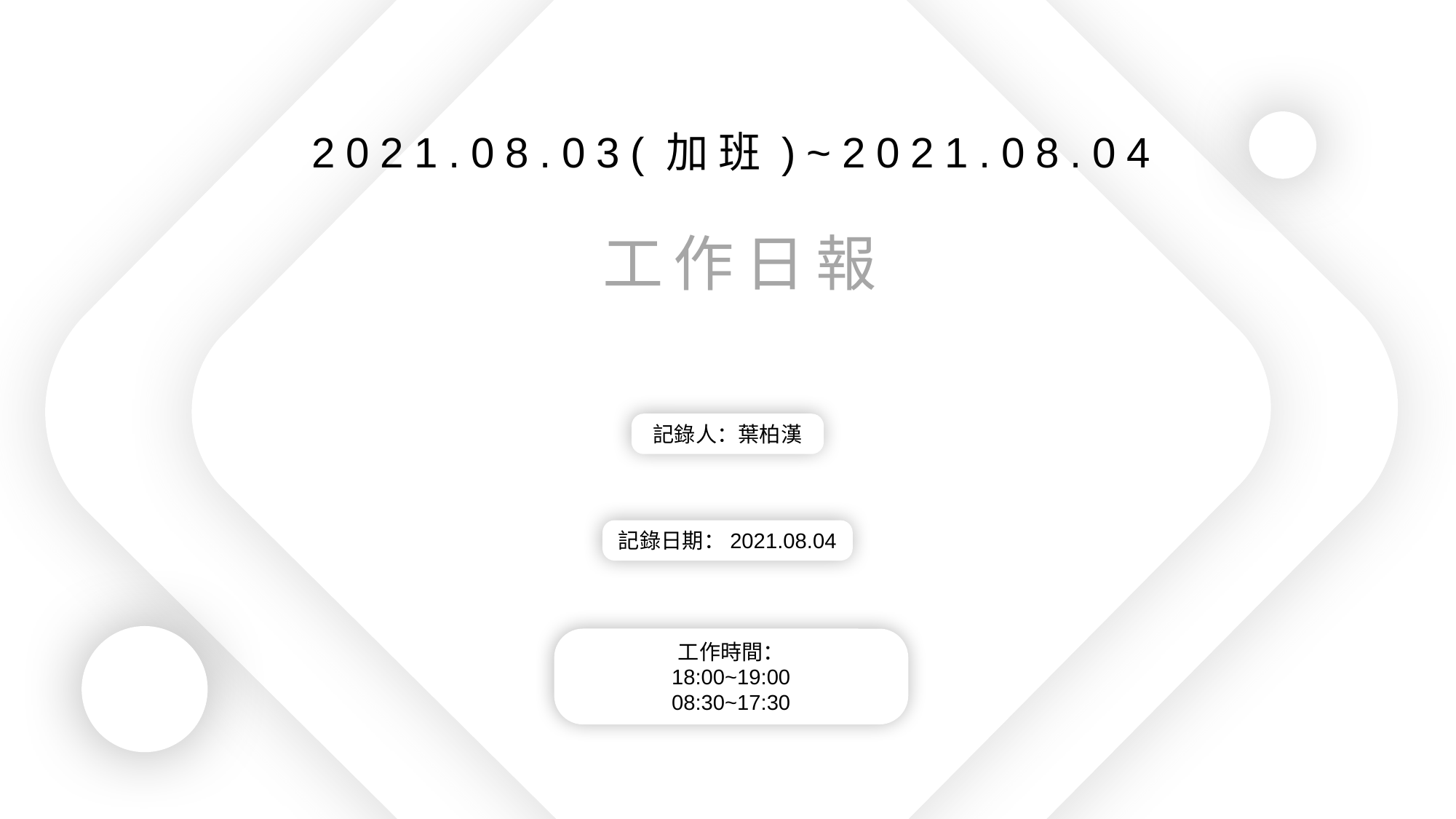

2021.08.03(加班)~2021.08.04
工作日報

記錄人：葉柏漢

記錄日期：2021.08.04

工作時間：
18:00~19:00
08:30~17:30